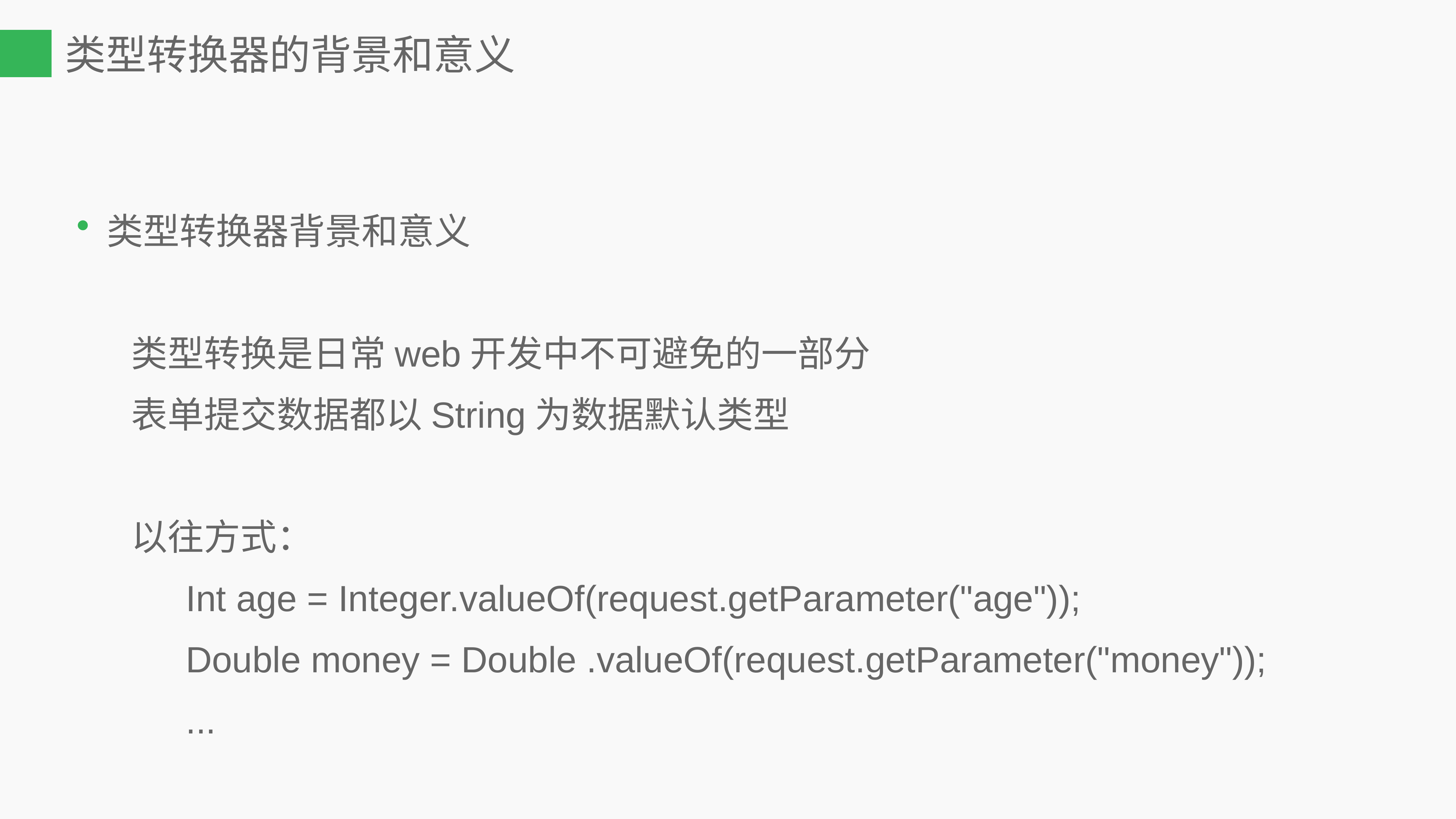

类型转换器的背景和意义

类型转换器背景和意义

	类型转换是日常web开发中不可避免的一部分
	表单提交数据都以String为数据默认类型

	以往方式：
		Int age = Integer.valueOf(request.getParameter("age"));
		Double money = Double .valueOf(request.getParameter("money"));
		...